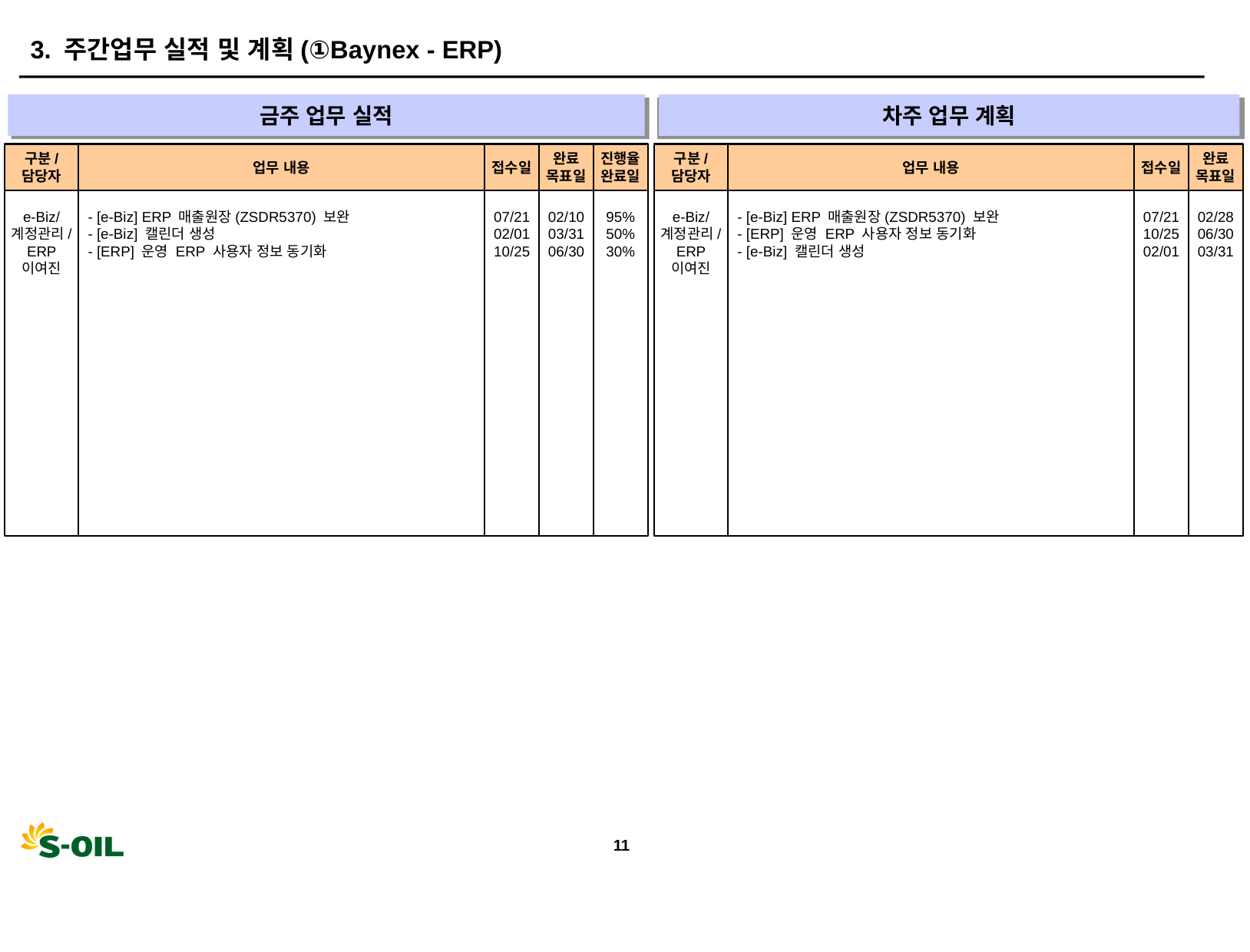

3. 주간업무 실적 및 계획(①Baynex - ERP)
금주 업무 실적
차주 업무 계획
" "
" "
구분/
담당자
업무 내용
접수일
완료
목표일
진행율
완료일
구분/
담당자
업무 내용
접수일
완료
목표일
e-Biz/
계정관리/
ERP
이여진

- [e-Biz] ERP 매출원장(ZSDR5370) 보완
- [e-Biz] 캘린더 생성
- [ERP] 운영 ERP 사용자 정보 동기화
07/21
02/01
10/25
02/10
03/31
06/30
95%
50%
30%
e-Biz/
계정관리/
ERP
이여진

- [e-Biz] ERP 매출원장(ZSDR5370) 보완
- [ERP] 운영 ERP 사용자 정보 동기화
- [e-Biz] 캘린더 생성
07/21
10/25
02/01
02/28
06/30
03/31